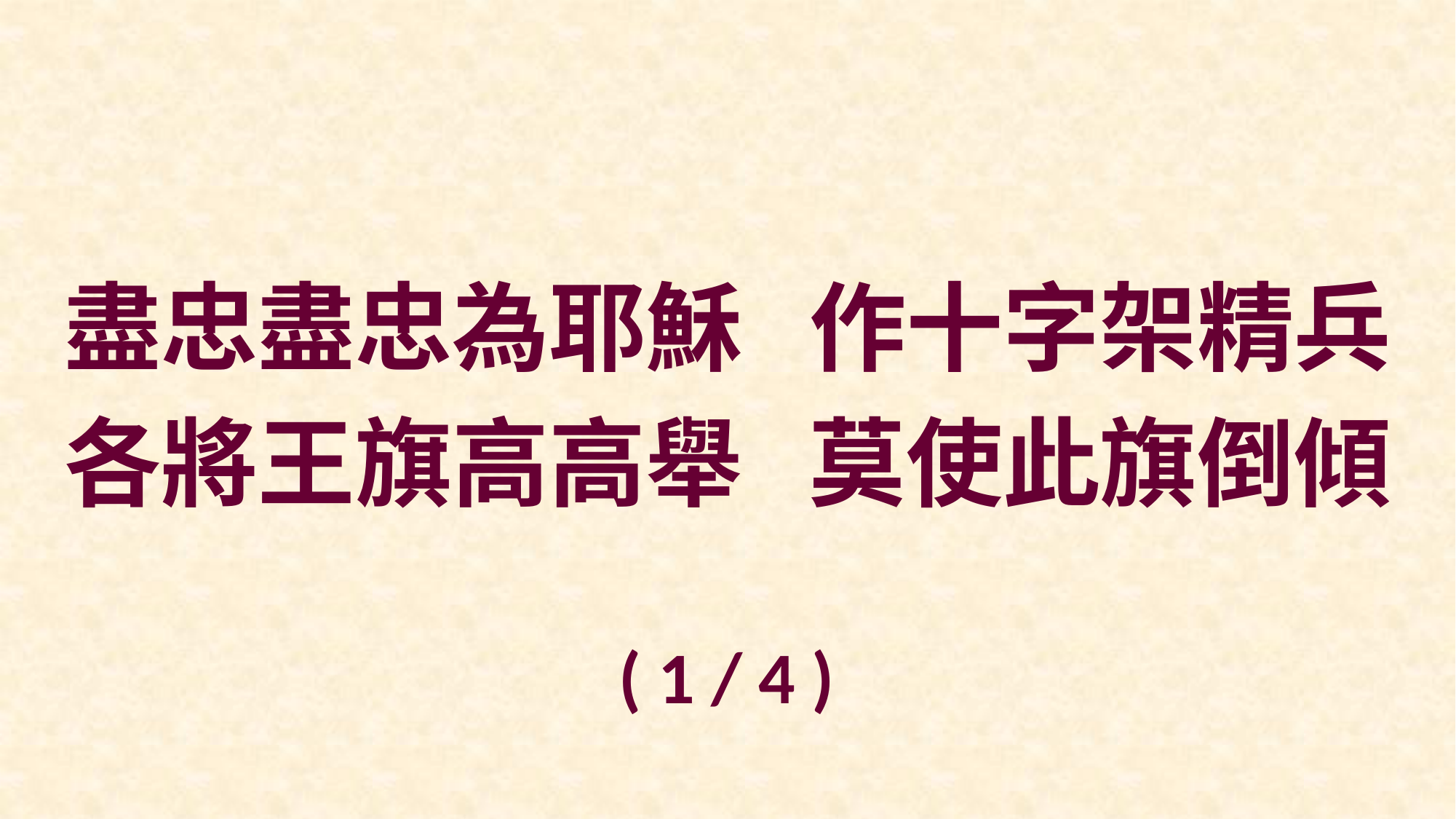

盡忠盡忠為耶穌   作十字架精兵
各將王旗高高舉   莫使此旗倒傾
( 1 / 4 )